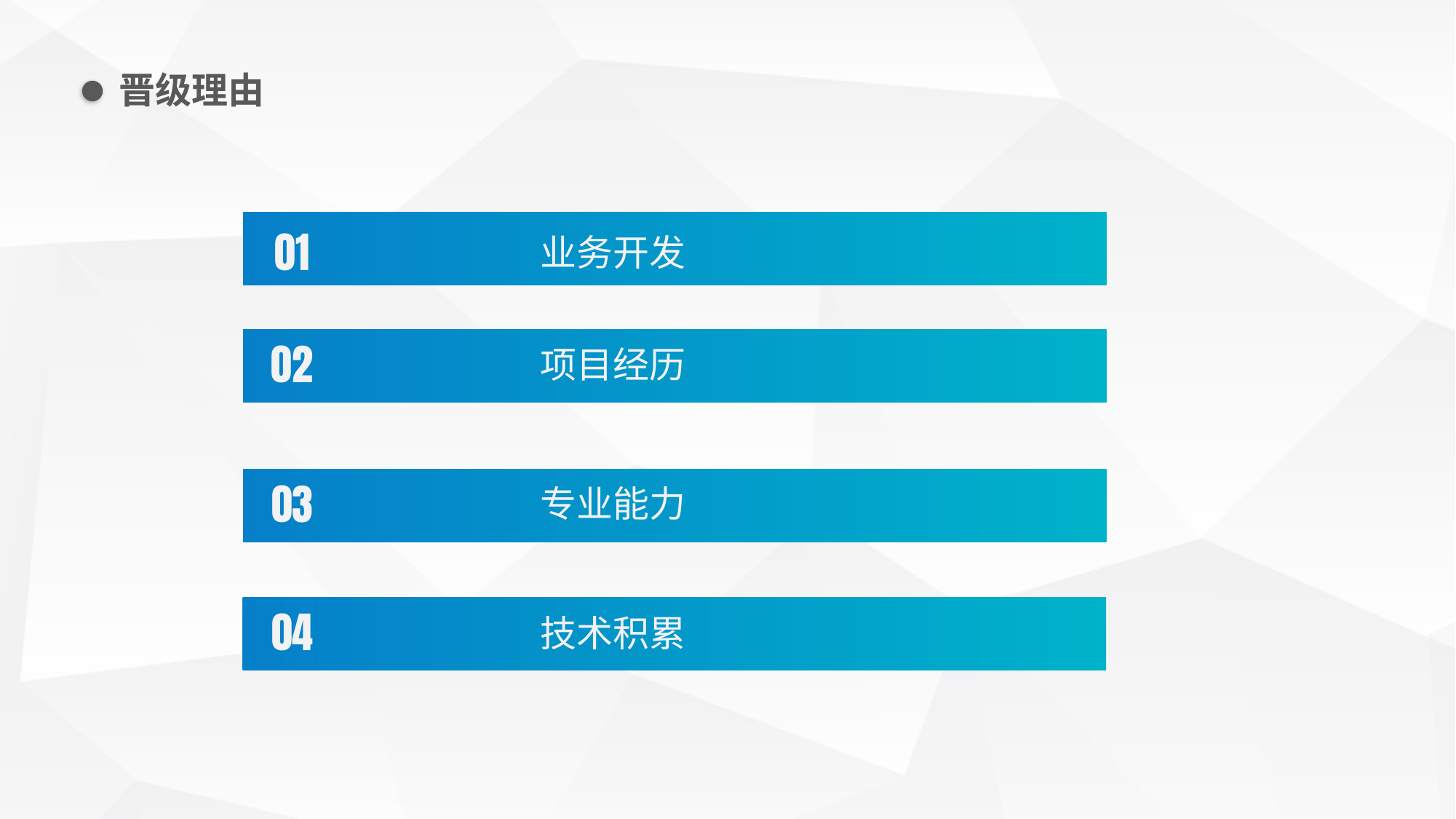

晋级理由

01
业务开发

02
项目经历

03
专业能力

04
技术积累